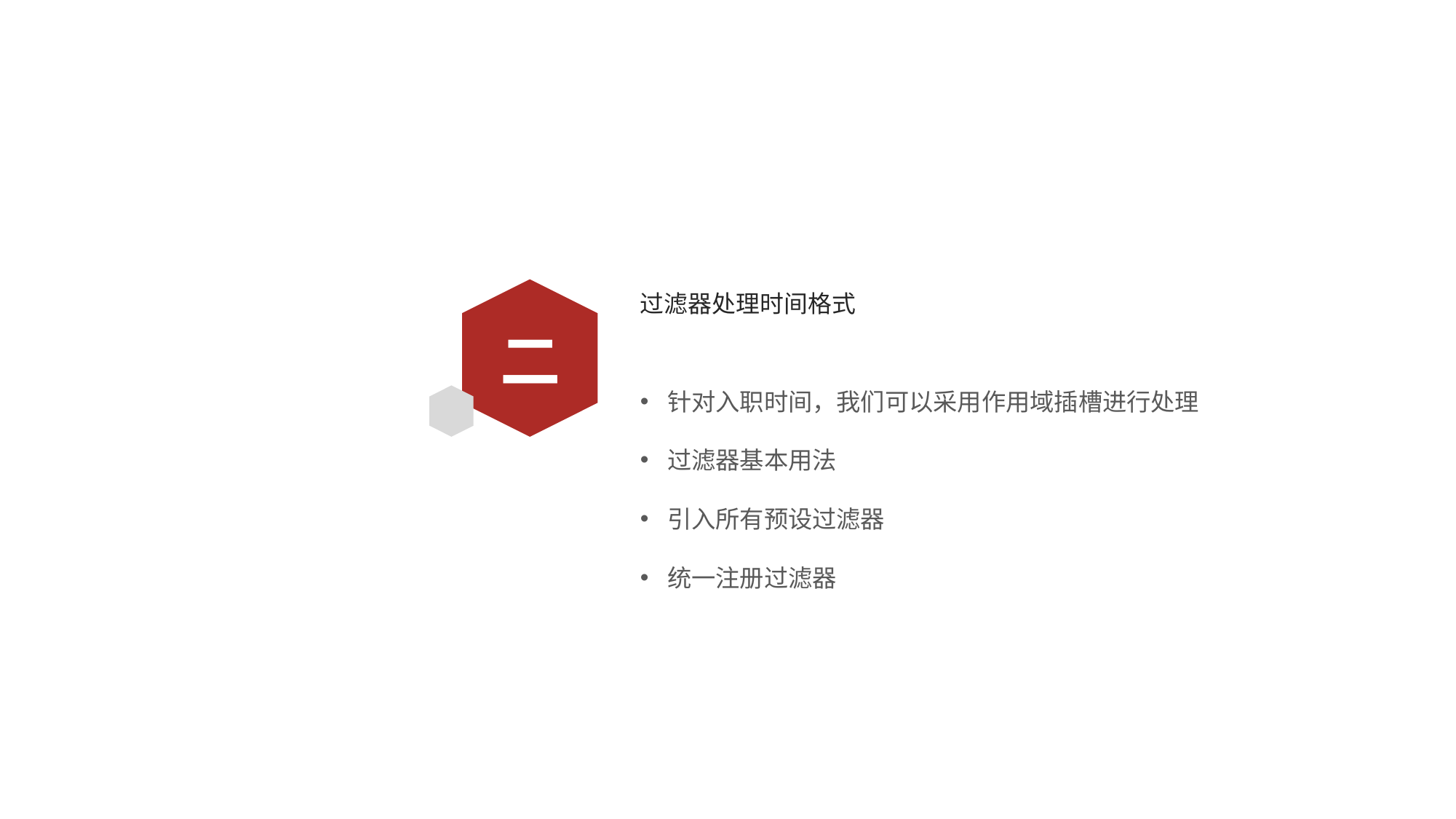

# 过滤器处理时间格式
二
针对入职时间，我们可以采用作用域插槽进行处理
过滤器基本用法
引入所有预设过滤器
统一注册过滤器